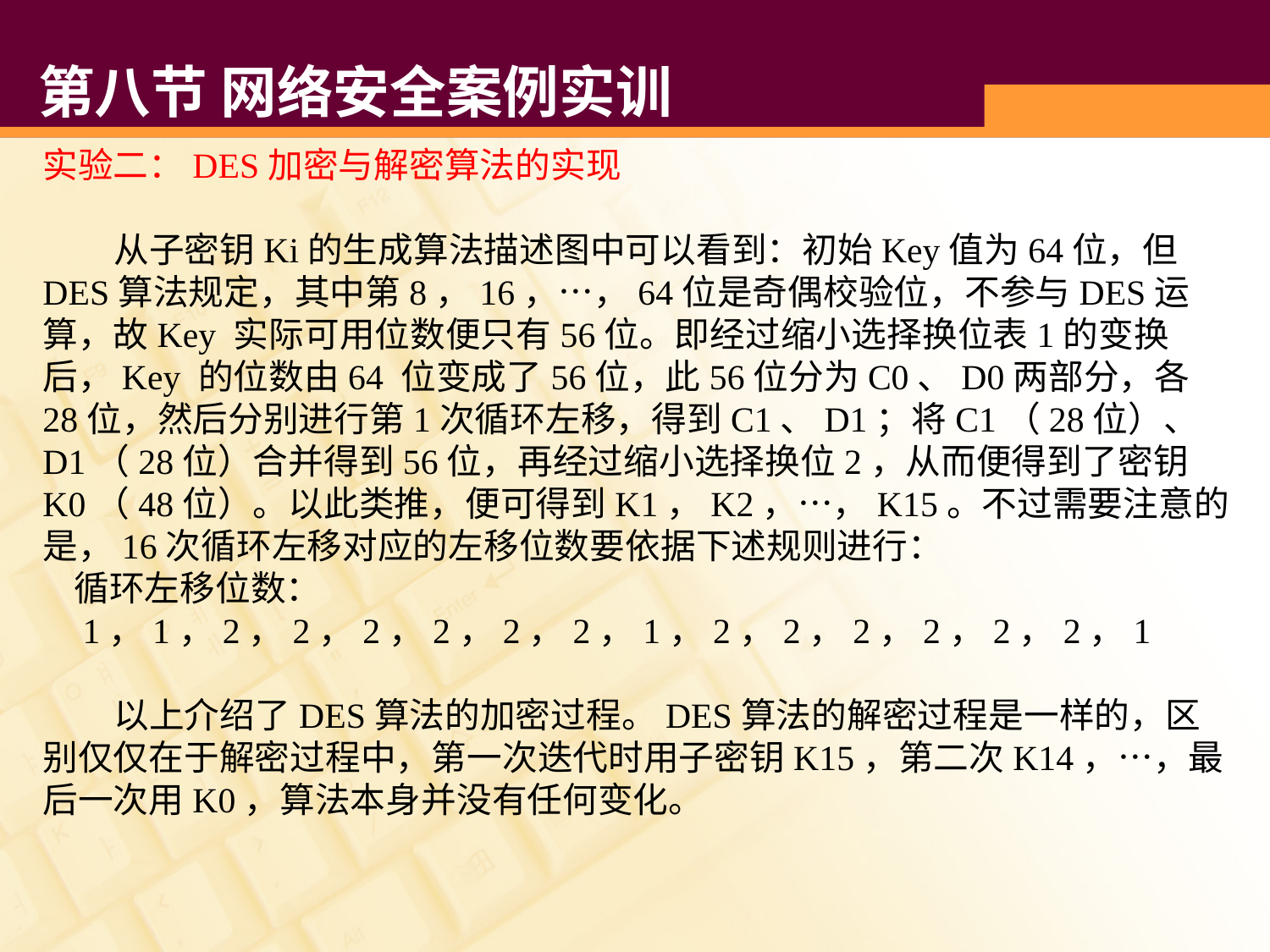

# 第八节 网络安全案例实训
实验二：DES加密与解密算法的实现
        从子密钥Ki的生成算法描述图中可以看到：初始Key值为64位，但DES算法规定，其中第8，16，…，64位是奇偶校验位，不参与DES运算，故Key 实际可用位数便只有56位。即经过缩小选择换位表1的变换后，Key 的位数由64 位变成了56位，此56位分为C0、D0两部分，各28位，然后分别进行第1次循环左移，得到C1、D1；将C1（28位）、D1（28位）合并得到56位，再经过缩小选择换位2，从而便得到了密钥K0（48位）。以此类推，便可得到K1，K2，…，K15。不过需要注意的是，16次循环左移对应的左移位数要依据下述规则进行：
    循环左移位数：
    1，1，2，2，2，2，2，2，1，2，2，2，2，2，2，1
        以上介绍了DES算法的加密过程。DES算法的解密过程是一样的，区别仅仅在于解密过程中，第一次迭代时用子密钥K15，第二次K14，…，最后一次用K0，算法本身并没有任何变化。